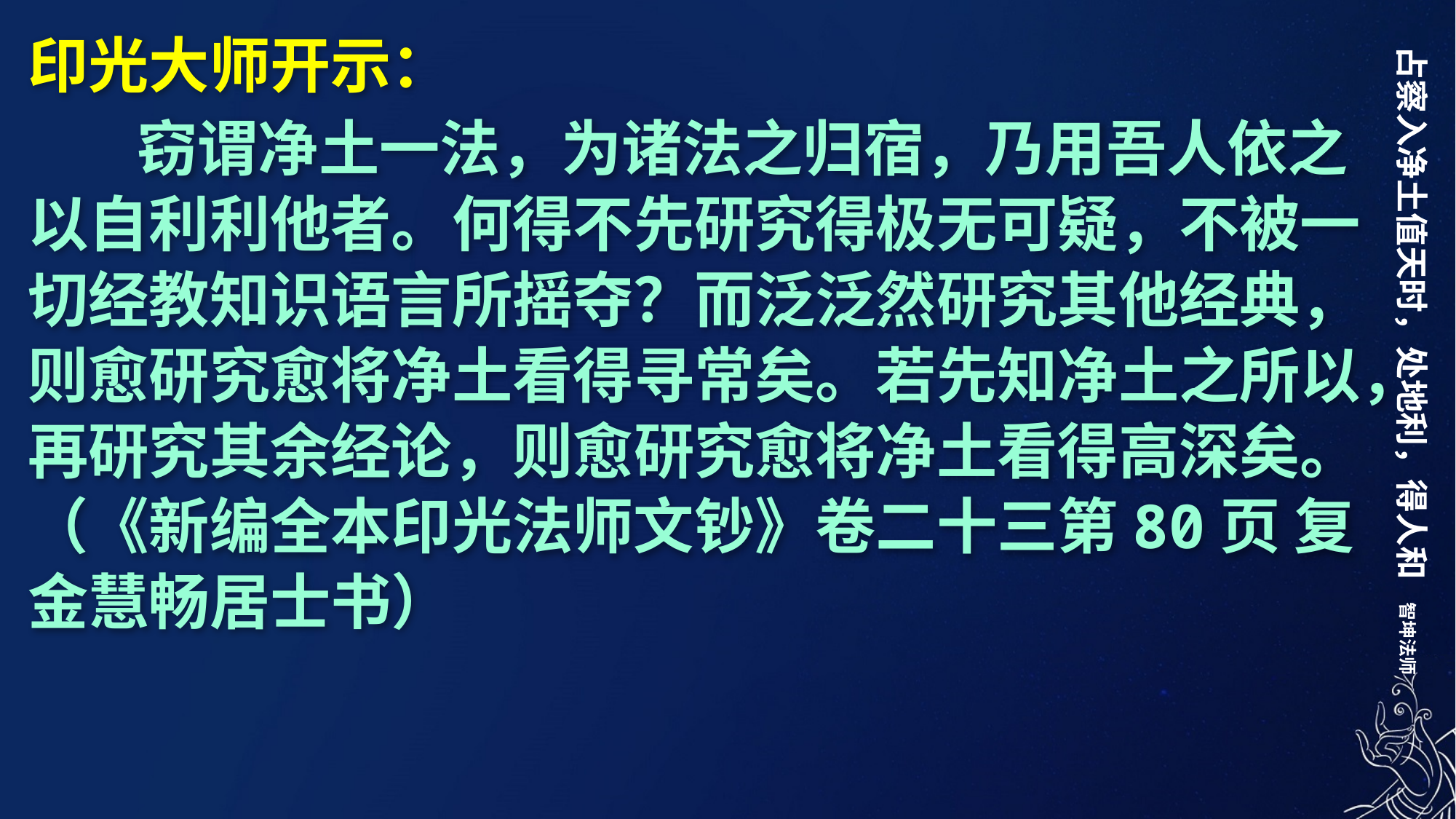

印光大师开示：
	窃谓净土一法，为诸法之归宿，乃用吾人依之以自利利他者。何得不先研究得极无可疑，不被一切经教知识语言所摇夺？而泛泛然研究其他经典，则愈研究愈将净土看得寻常矣。若先知净土之所以，再研究其余经论，则愈研究愈将净土看得高深矣。（《新编全本印光法师文钞》卷二十三第80页 复金慧畅居士书）